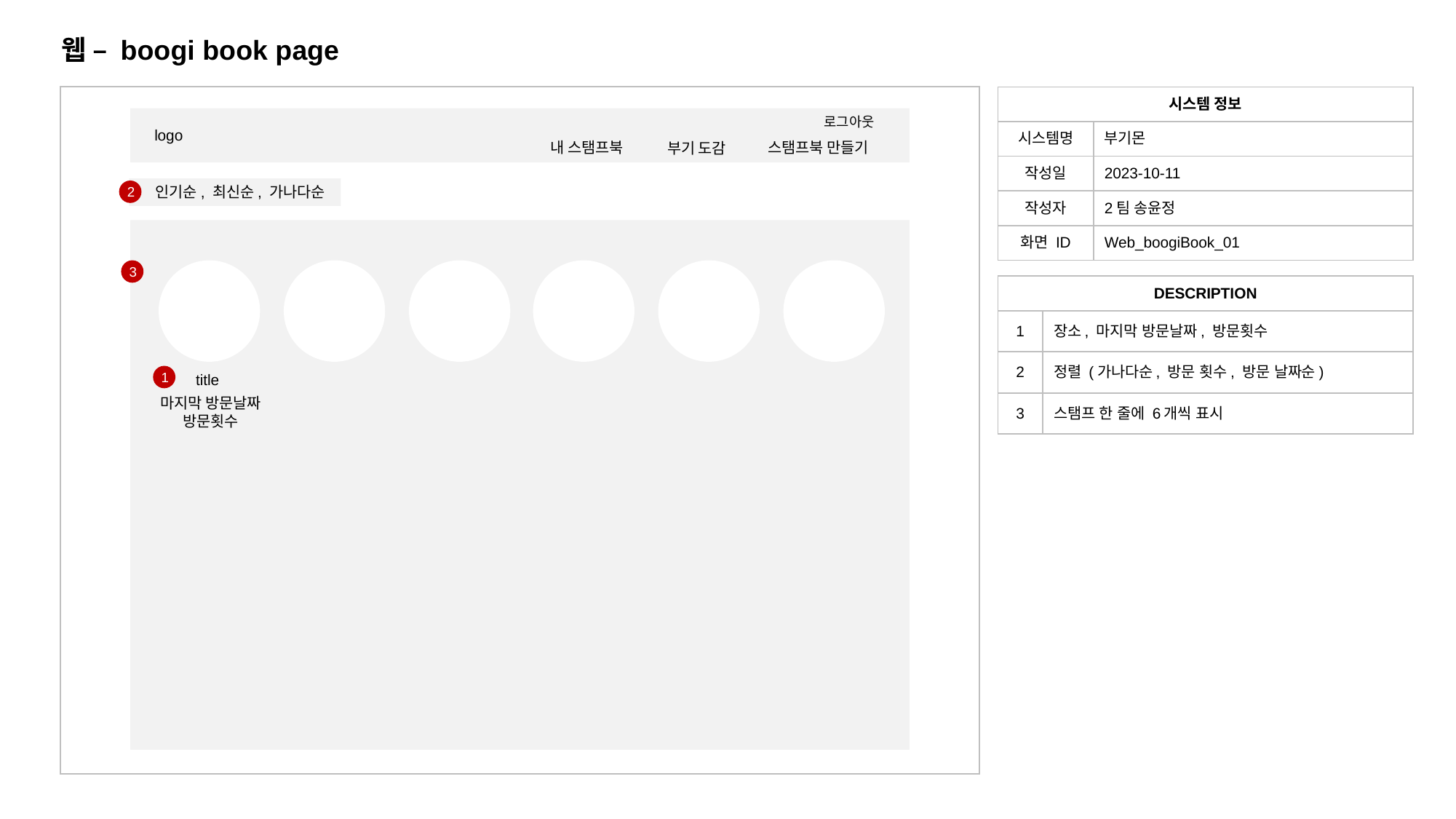

웹 – boogi book page

| 시스템 정보 |  |
| --- | --- |
| 시스템명 | 부기몬 |
| 작성일 | 2023-10-11 |
| 작성자 | 2팀 송윤정 |
| 화면 ID | Web\_boogiBook\_01 |
로그아웃

logo
스탬프북 만들기
내 스탬프북
부기 도감
인기순, 최신순, 가나다순

2

3

| DESCRIPTION |  |
| --- | --- |
| 1 | 장소, 마지막 방문날짜, 방문횟수 |
| 2 | 정렬 (가나다순, 방문 횟수, 방문 날짜순) |
| 3 | 스탬프 한 줄에 6개씩 표시 |
title
1
마지막 방문날짜
방문횟수